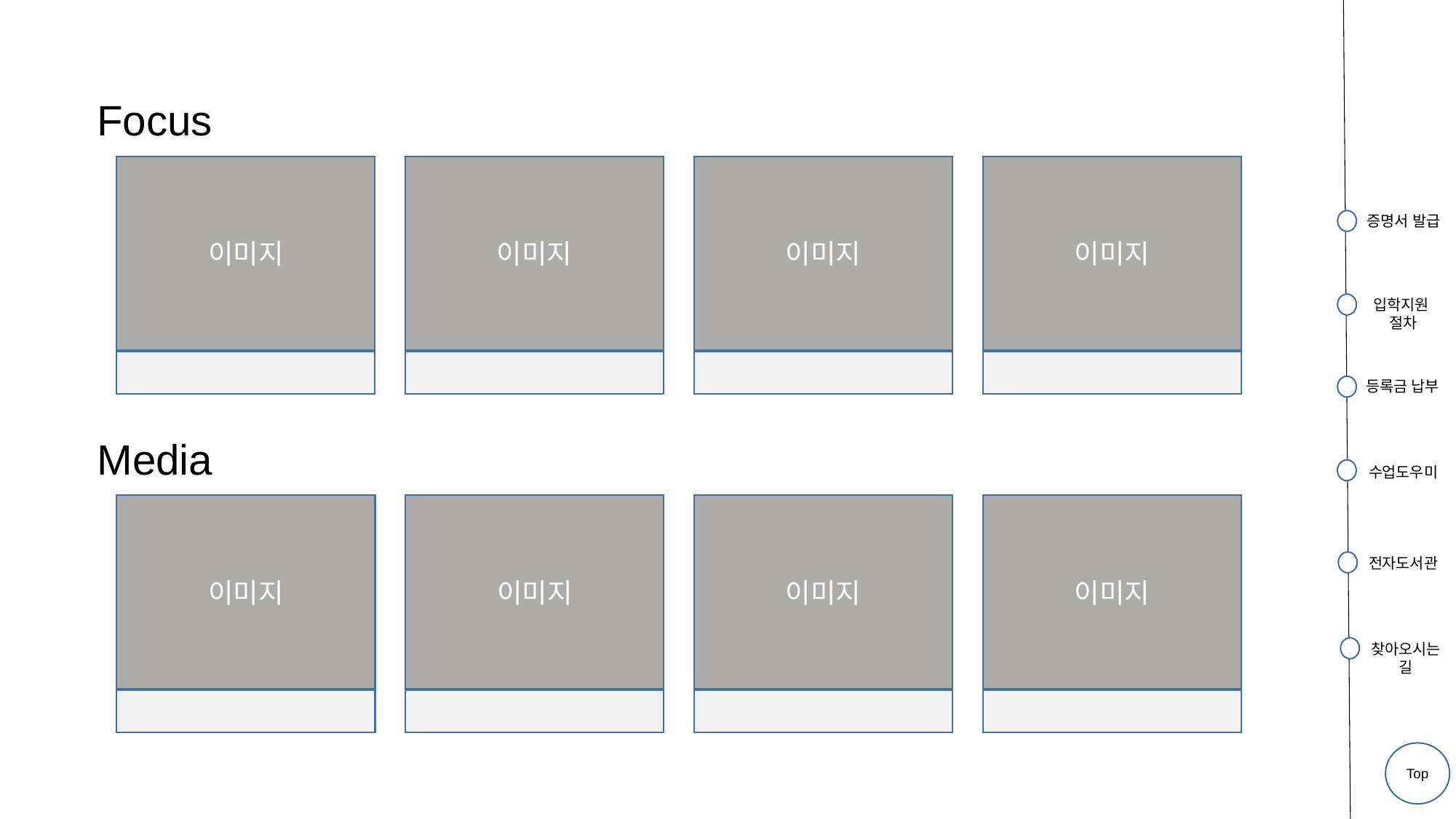

증명서 발급

입학지원
절차

등록금 납부

수업도우미

전자도서관

찾아오시는길

Top
Focus
이미지
이미지
이미지
이미지

Media
이미지
이미지
이미지
이미지